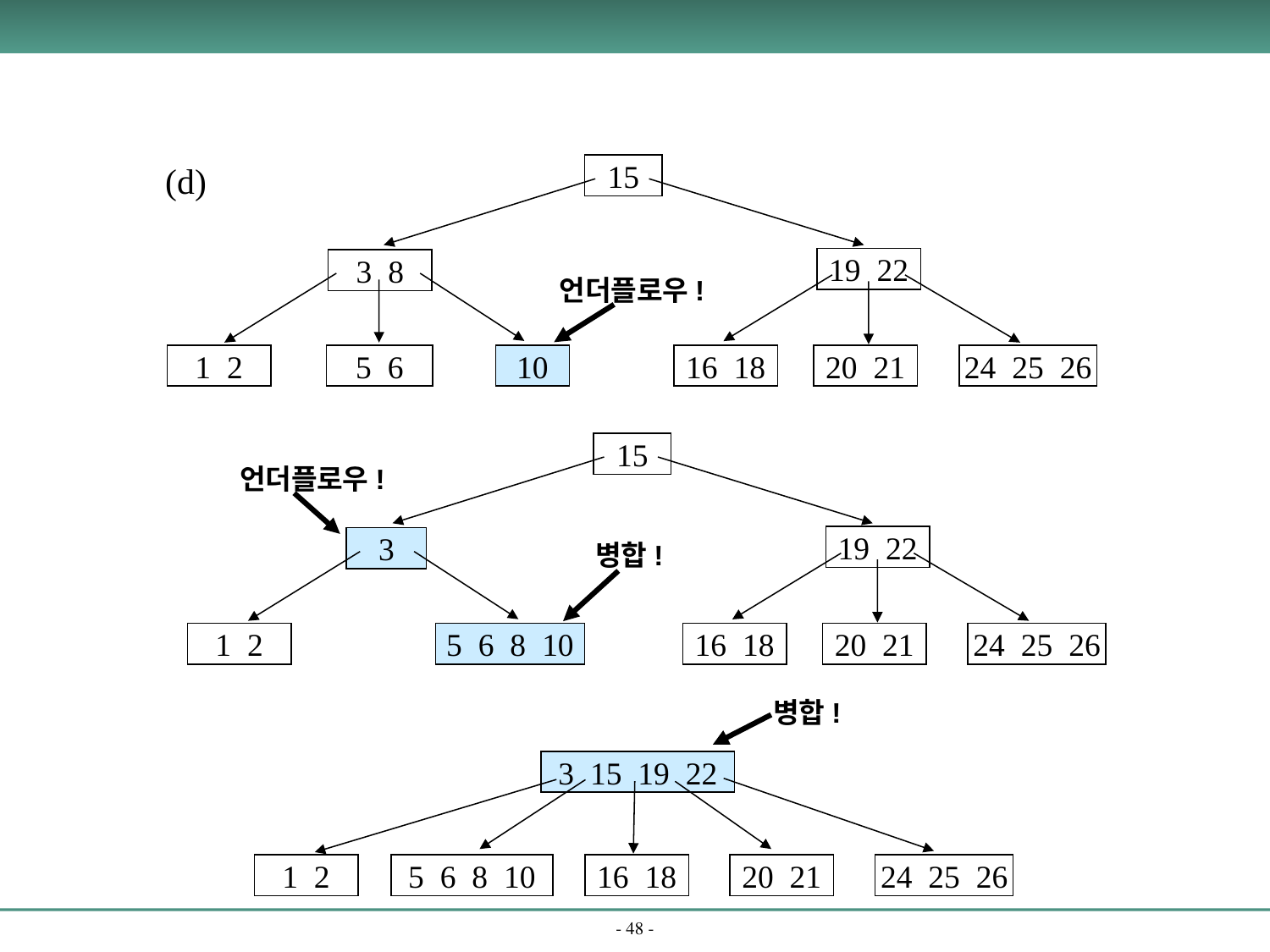

(d)
15

19  22
3  8
언더플로우!

1  2
5  6
10
16  18
20  21
24  25  26
15
언더플로우!

19  22
3
병합!

1  2
5  6  8  10
16  18
20  21
24  25  26
병합!

3  15  19  22

1  2
5  6  8  10
16  18
20  21
24  25  26